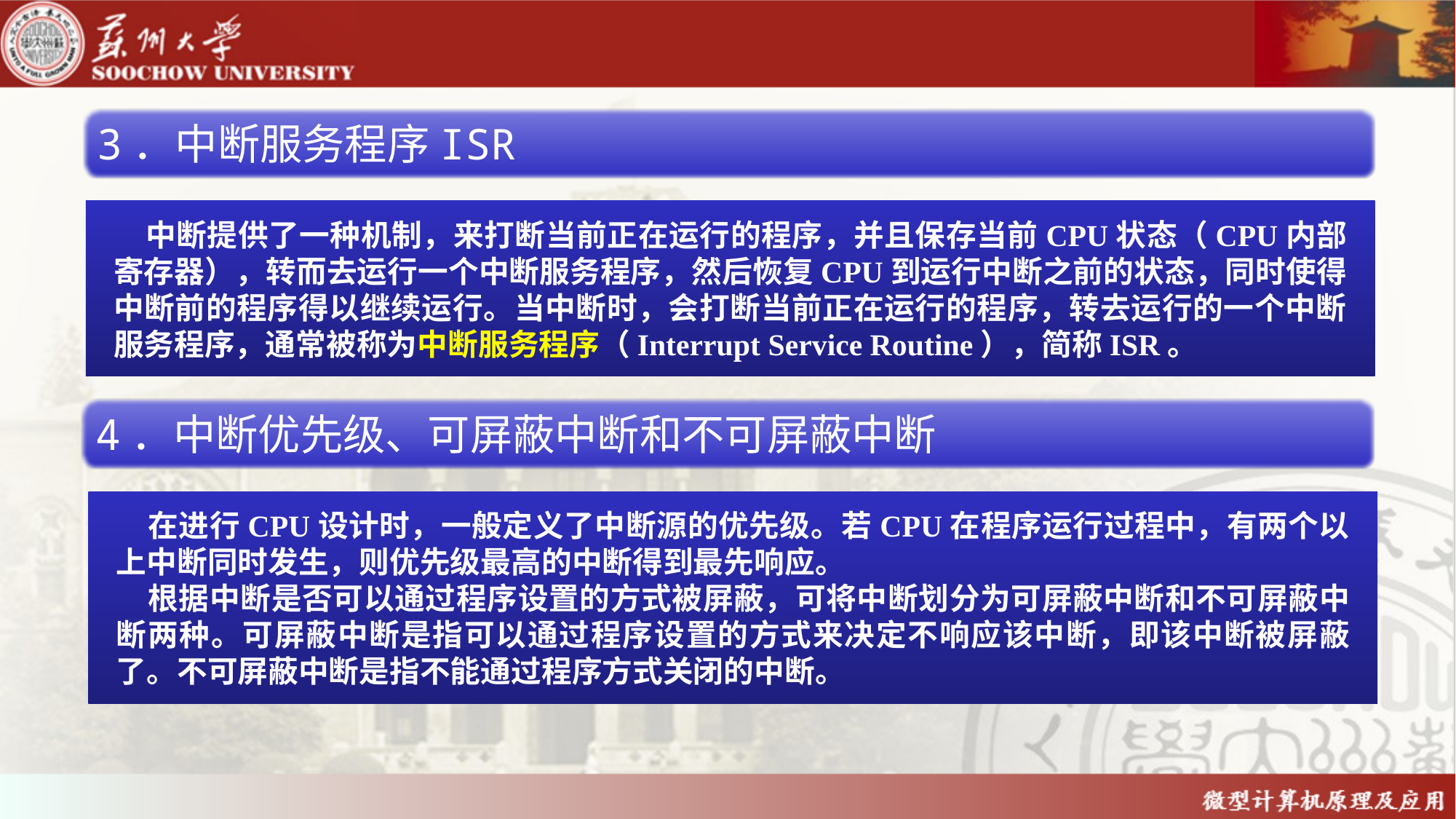

3．中断服务程序ISR
中断提供了一种机制，来打断当前正在运行的程序，并且保存当前CPU状态（CPU内部寄存器），转而去运行一个中断服务程序，然后恢复CPU到运行中断之前的状态，同时使得中断前的程序得以继续运行。当中断时，会打断当前正在运行的程序，转去运行的一个中断服务程序，通常被称为中断服务程序（Interrupt Service Routine），简称ISR。
4．中断优先级、可屏蔽中断和不可屏蔽中断
在进行CPU设计时，一般定义了中断源的优先级。若CPU在程序运行过程中，有两个以上中断同时发生，则优先级最高的中断得到最先响应。
根据中断是否可以通过程序设置的方式被屏蔽，可将中断划分为可屏蔽中断和不可屏蔽中断两种。可屏蔽中断是指可以通过程序设置的方式来决定不响应该中断，即该中断被屏蔽了。不可屏蔽中断是指不能通过程序方式关闭的中断。